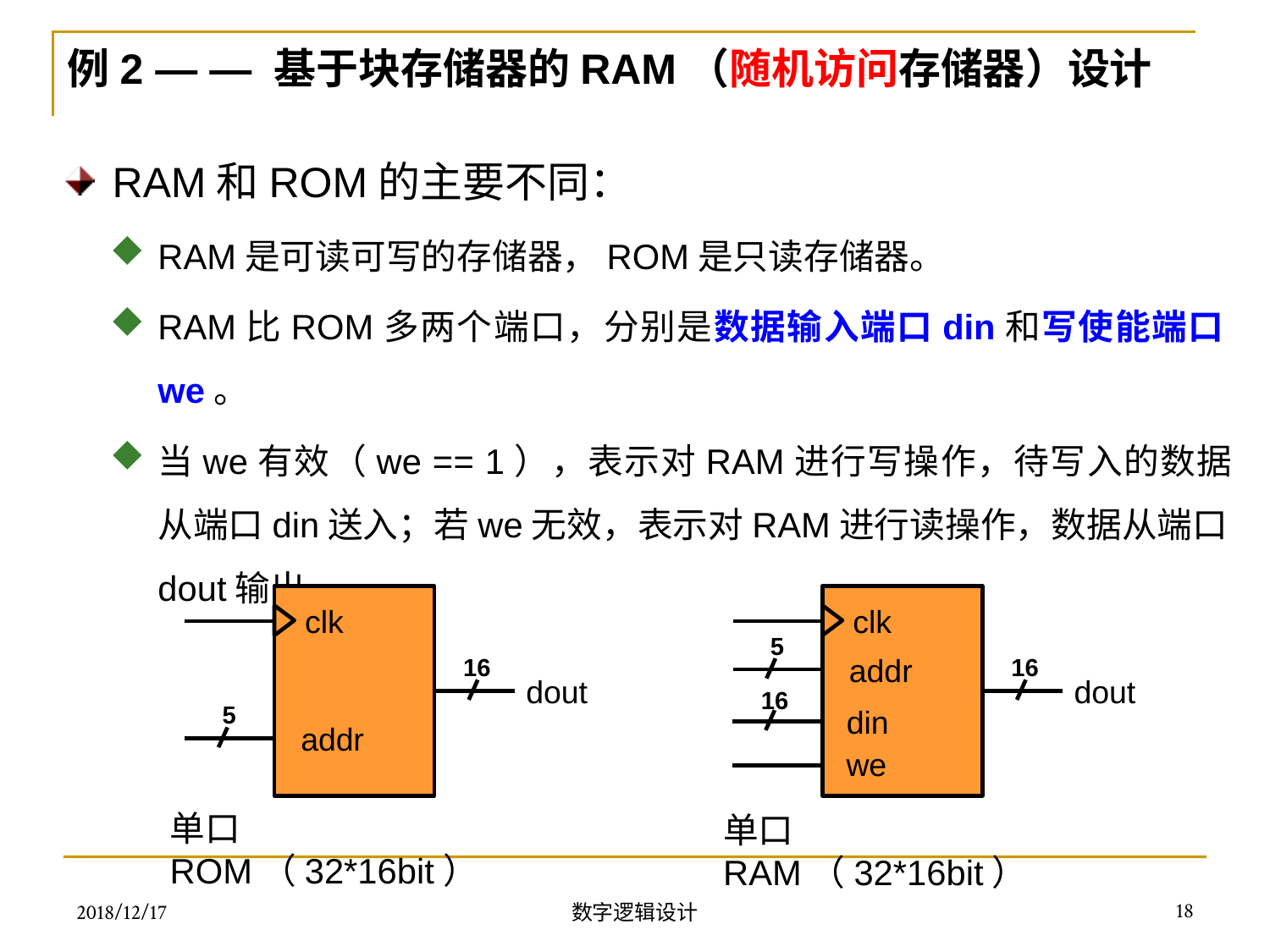

例2 — — 基于块存储器的RAM（随机访问存储器）设计
RAM和ROM的主要不同：
RAM是可读可写的存储器，ROM是只读存储器。
RAM比ROM多两个端口，分别是数据输入端口din和写使能端口we。
当we有效（we == 1），表示对RAM进行写操作，待写入的数据从端口din送入；若we无效，表示对RAM进行读操作，数据从端口dout输出。

clk
clk

5
addr
16
16
dout
dout
16
5
din
addr
we
单口ROM（32*16bit）
单口RAM（32*16bit）
2018/12/17
18
数字逻辑设计